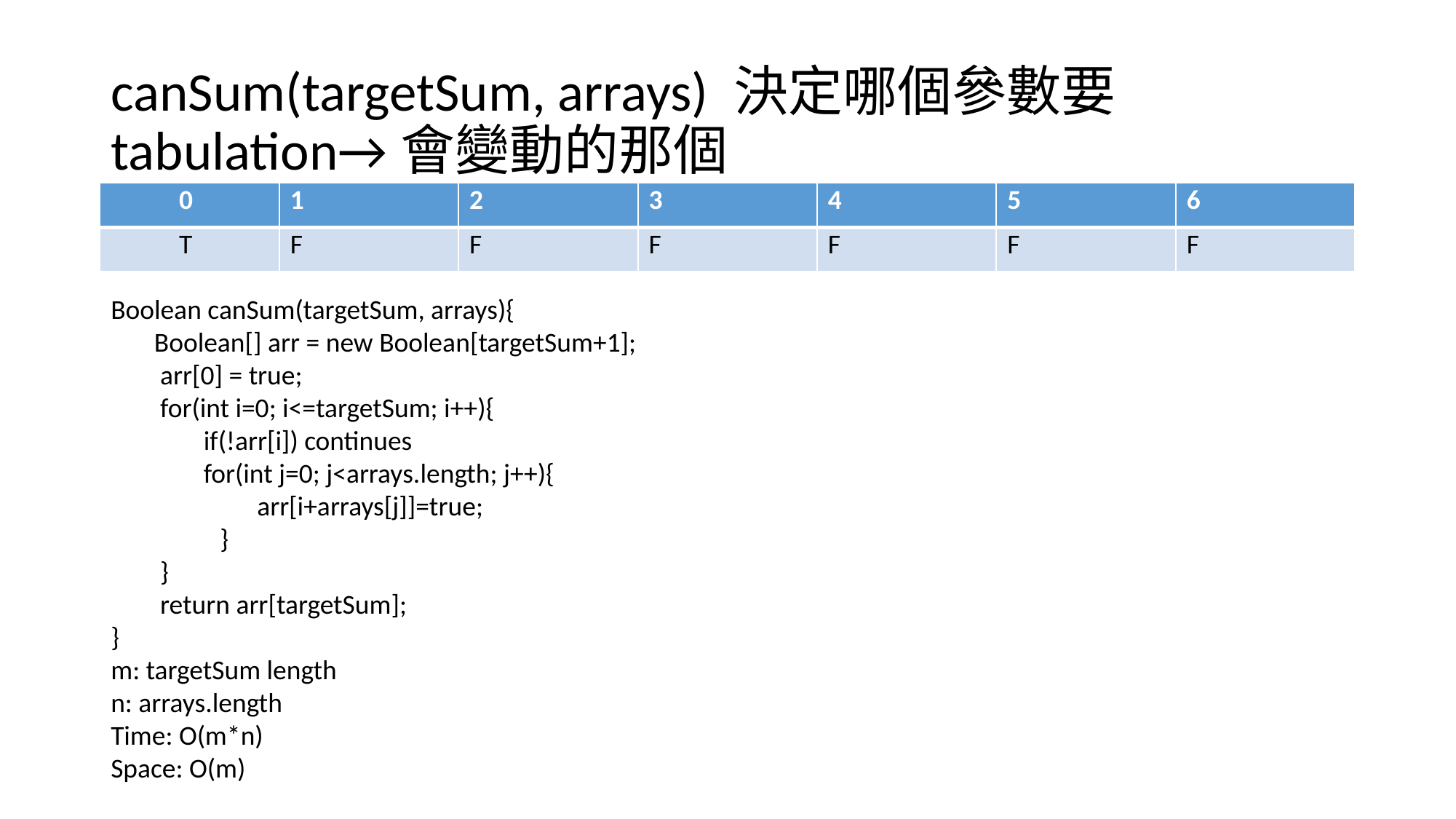

# canSum(targetSum, arrays) 決定哪個參數要tabulation→會變動的那個
| 0 | 1 | 2 | 3 | 4 | 5 | 6 |
| --- | --- | --- | --- | --- | --- | --- |
| T | F | F | F | F | F | F |
Boolean canSum(targetSum, arrays){
       Boolean[] arr = new Boolean[targetSum+1];
        arr[0] = true;
        for(int i=0; i<=targetSum; i++){
               if(!arr[i]) continues
               for(int j=0; j<arrays.length; j++){
	      arr[i+arrays[j]]=true;
	}
        }
        return arr[targetSum];
}
m: targetSum length
n: arrays.length
Time: O(m*n)
Space: O(m)